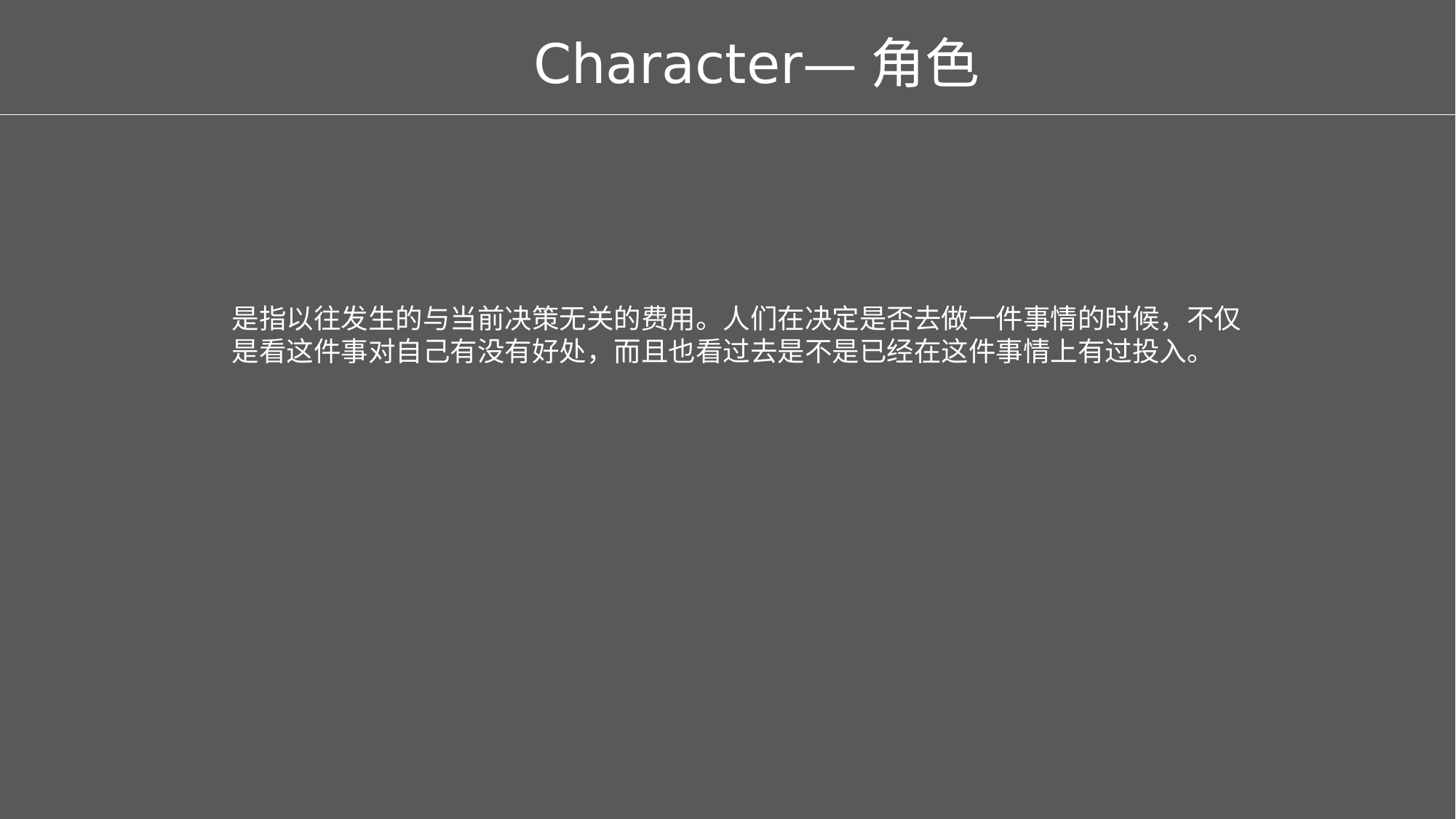

Character—角色
是指以往发生的与当前决策无关的费用。人们在决定是否去做一件事情的时候，不仅是看这件事对自己有没有好处，而且也看过去是不是已经在这件事情上有过投入。